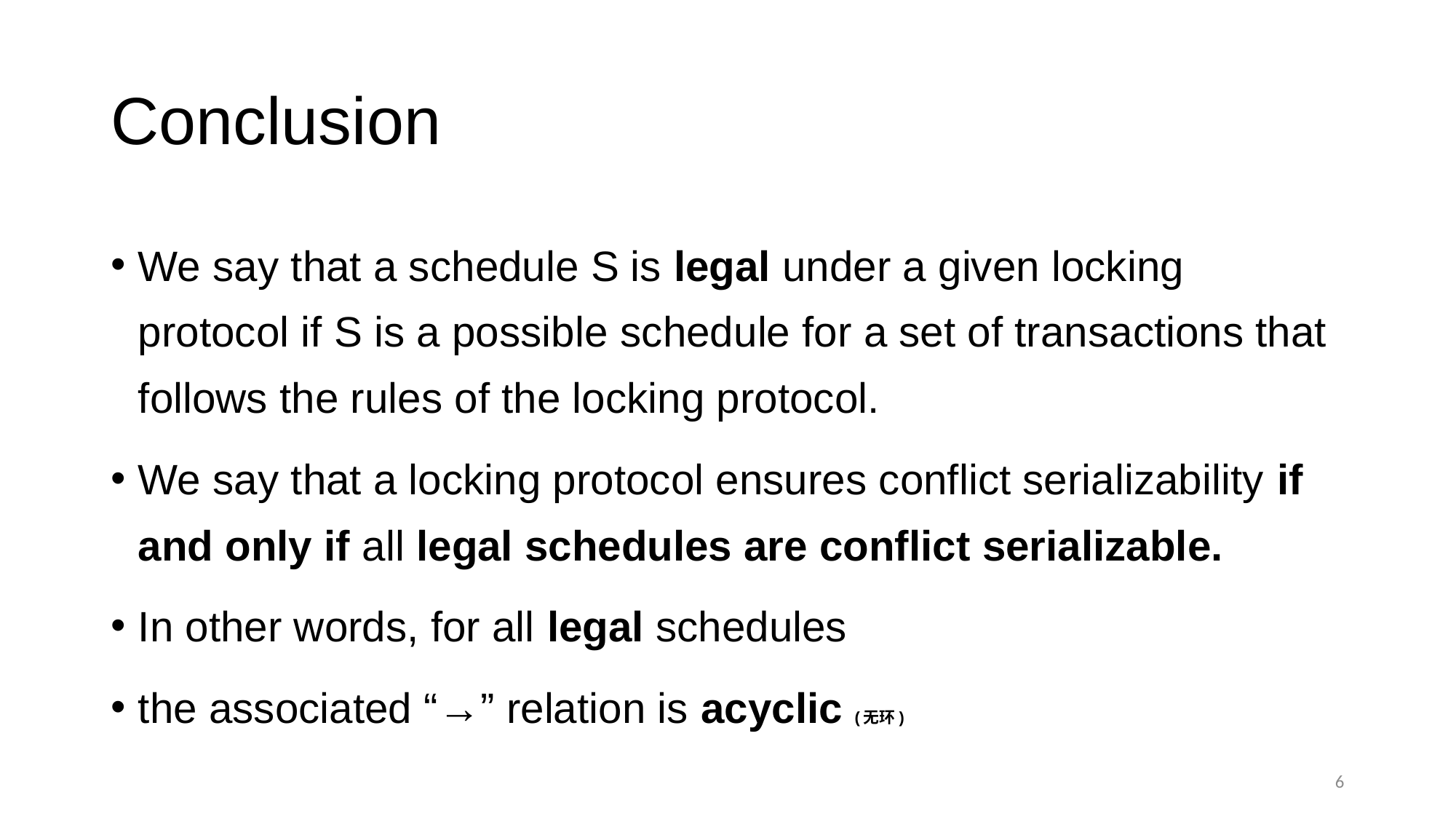

# Conclusion
We say that a schedule S is legal under a given locking protocol if S is a possible schedule for a set of transactions that follows the rules of the locking protocol.
We say that a locking protocol ensures conflict serializability if and only if all legal schedules are conflict serializable.
In other words, for all legal schedules
the associated “→” relation is acyclic (无环)
6